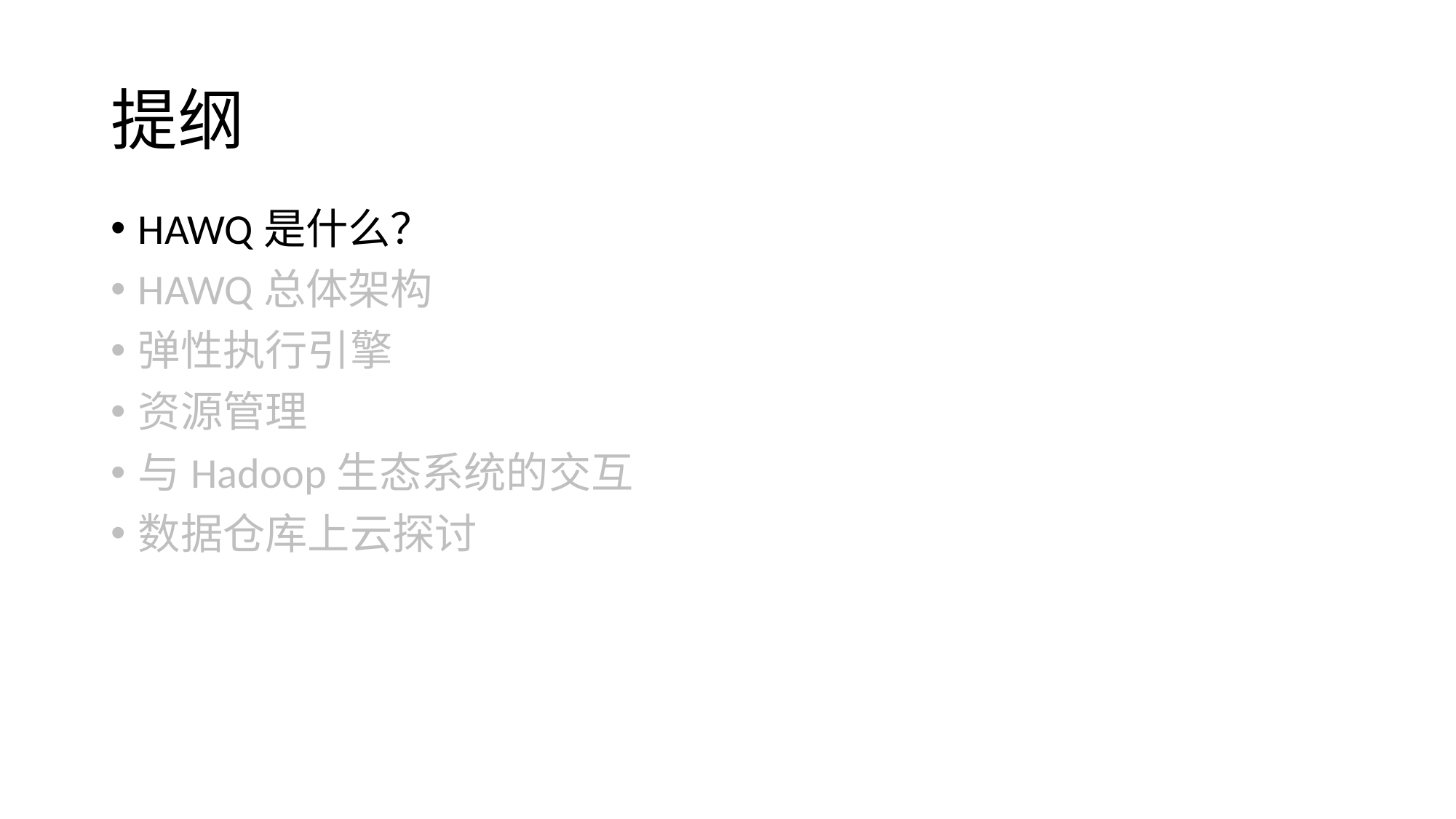

# 提纲
HAWQ是什么？
HAWQ总体架构
弹性执行引擎
资源管理
与Hadoop生态系统的交互
数据仓库上云探讨